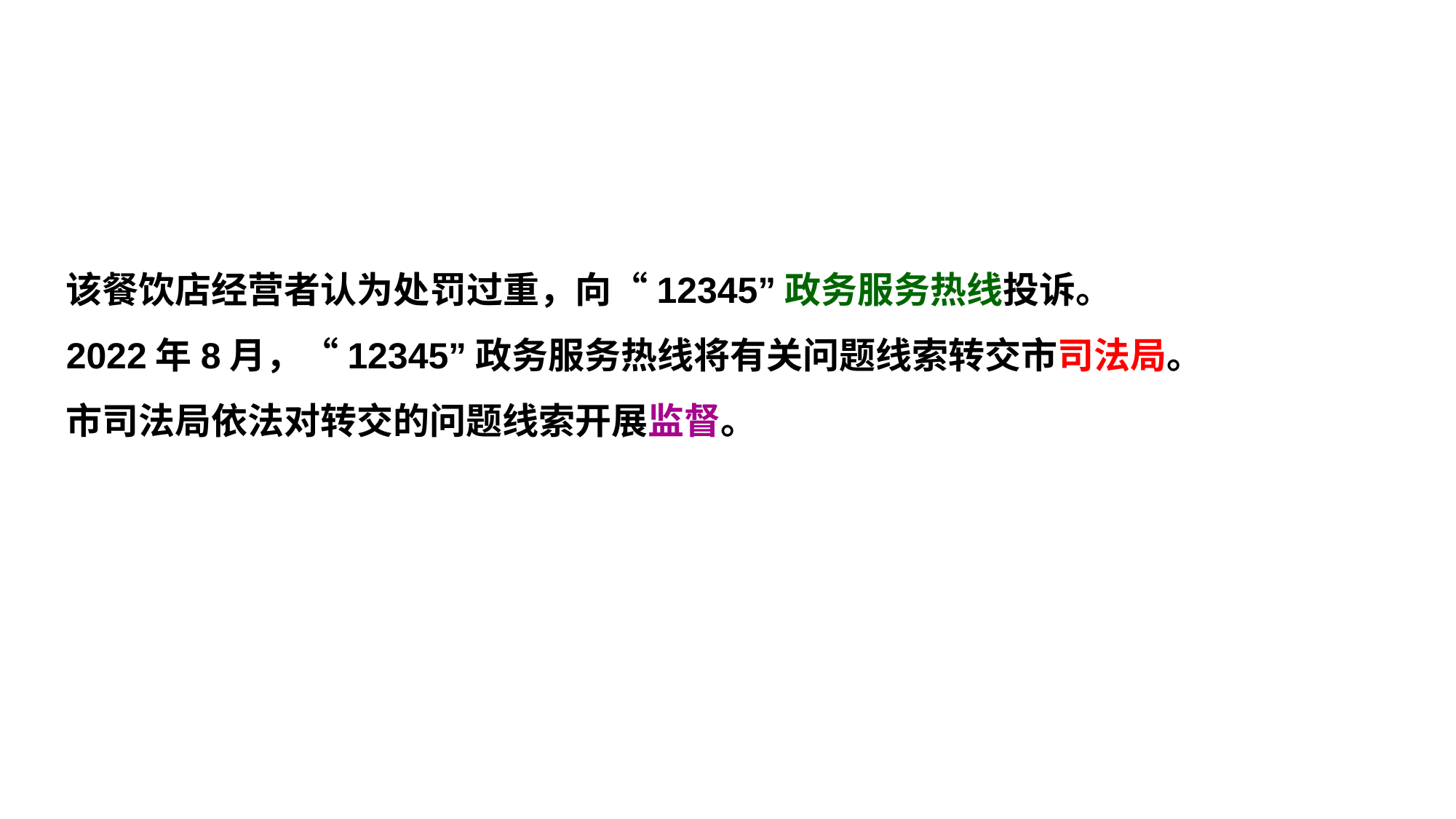

该餐饮店经营者认为处罚过重，向“12345”政务服务热线投诉。
2022年8月，“12345”政务服务热线将有关问题线索转交市司法局。
市司法局依法对转交的问题线索开展监督。